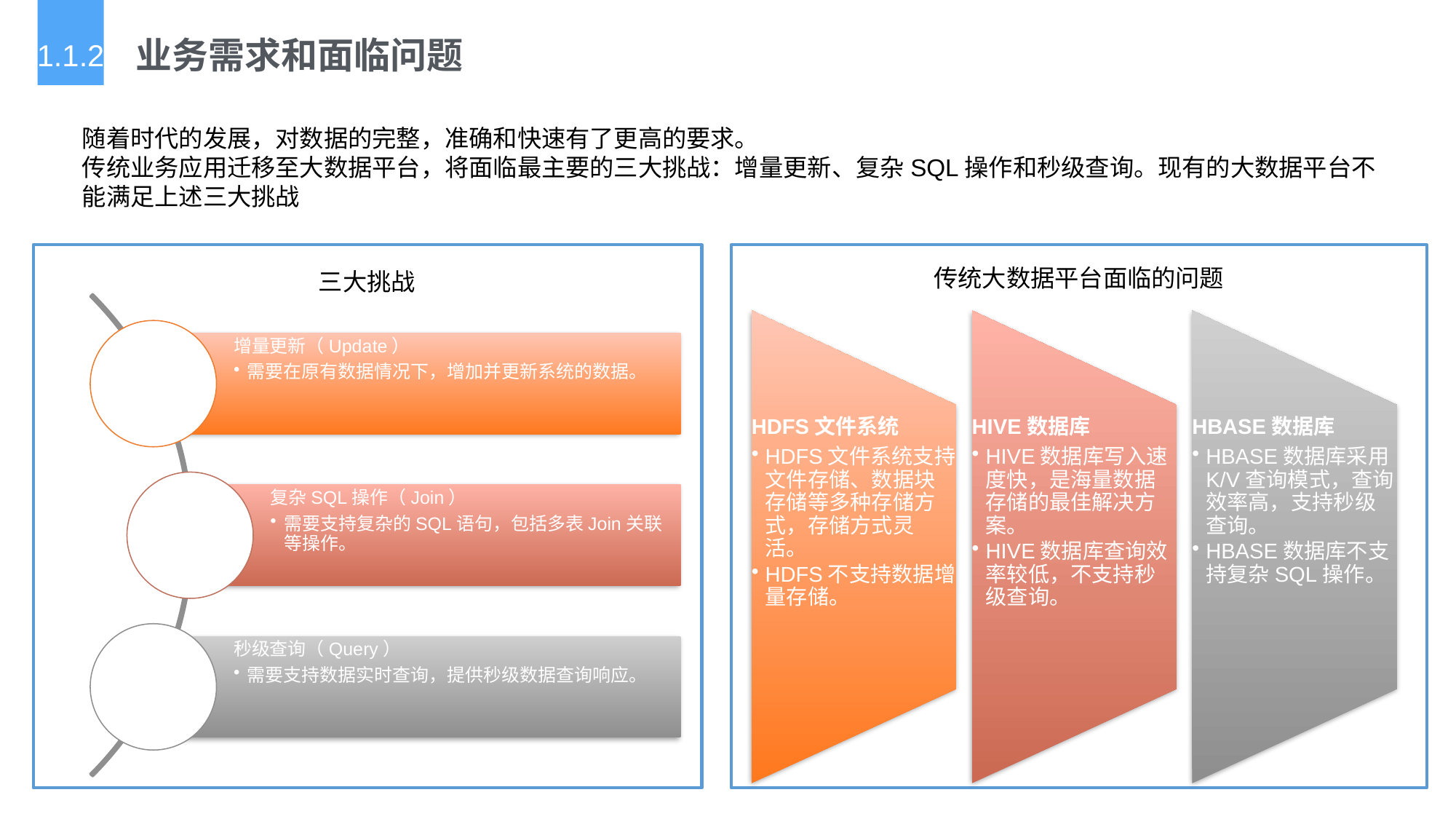

1.1.2
业务需求和面临问题
随着时代的发展，对数据的完整，准确和快速有了更高的要求。
传统业务应用迁移至大数据平台，将面临最主要的三大挑战：增量更新、复杂SQL操作和秒级查询。现有的大数据平台不能满足上述三大挑战

传统大数据平台面临的问题
三大挑战
增量更新（Update）
需要在原有数据情况下，增加并更新系统的数据。
复杂SQL操作（Join）
需要支持复杂的SQL语句，包括多表Join关联等操作。
秒级查询（Query）
需要支持数据实时查询，提供秒级数据查询响应。
HDFS文件系统
HDFS文件系统支持文件存储、数据块存储等多种存储方式，存储方式灵活。
HDFS不支持数据增量存储。

HIVE数据库
HIVE数据库写入速度快，是海量数据存储的最佳解决方案。
HIVE数据库查询效率较低，不支持秒级查询。
HBASE数据库
HBASE数据库采用K/V查询模式，查询效率高，支持秒级查询。
HBASE数据库不支持复杂SQL操作。